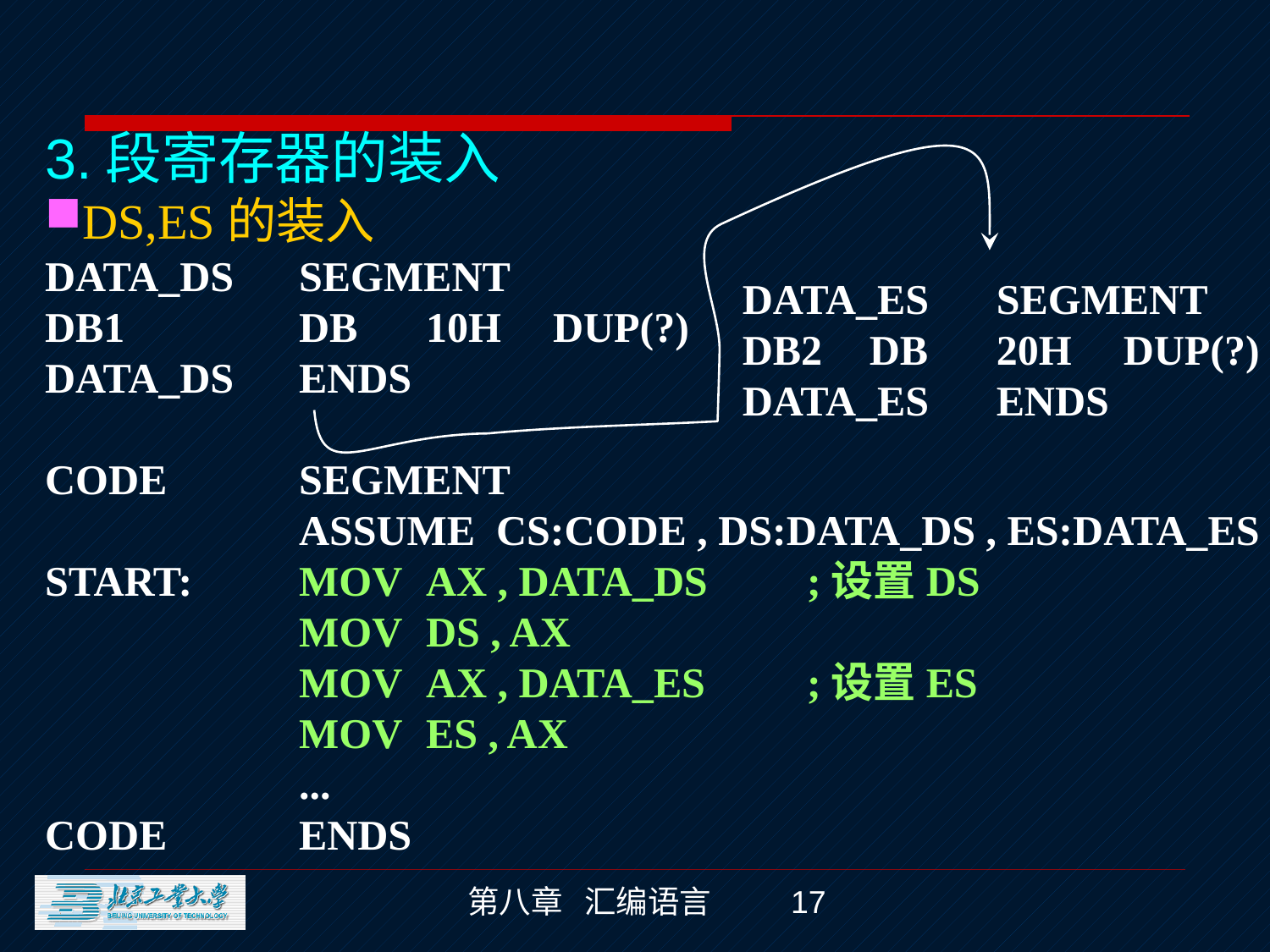

3.段寄存器的装入
DS,ES的装入
DATA_DS	SEGMENT
DB1		DB	10H	DUP(?)
DATA_DS	ENDS

CODE		SEGMENT
		ASSUME  CS:CODE , DS:DATA_DS , ES:DATA_ES
START:	MOV	AX , DATA_DS	;设置DS
		MOV	DS , AX
		MOV	AX , DATA_ES	;设置ES
		MOV	ES , AX
		...
CODE		ENDS
DATA_ES	SEGMENT
DB2	DB	20H	DUP(?)
DATA_ES	ENDS